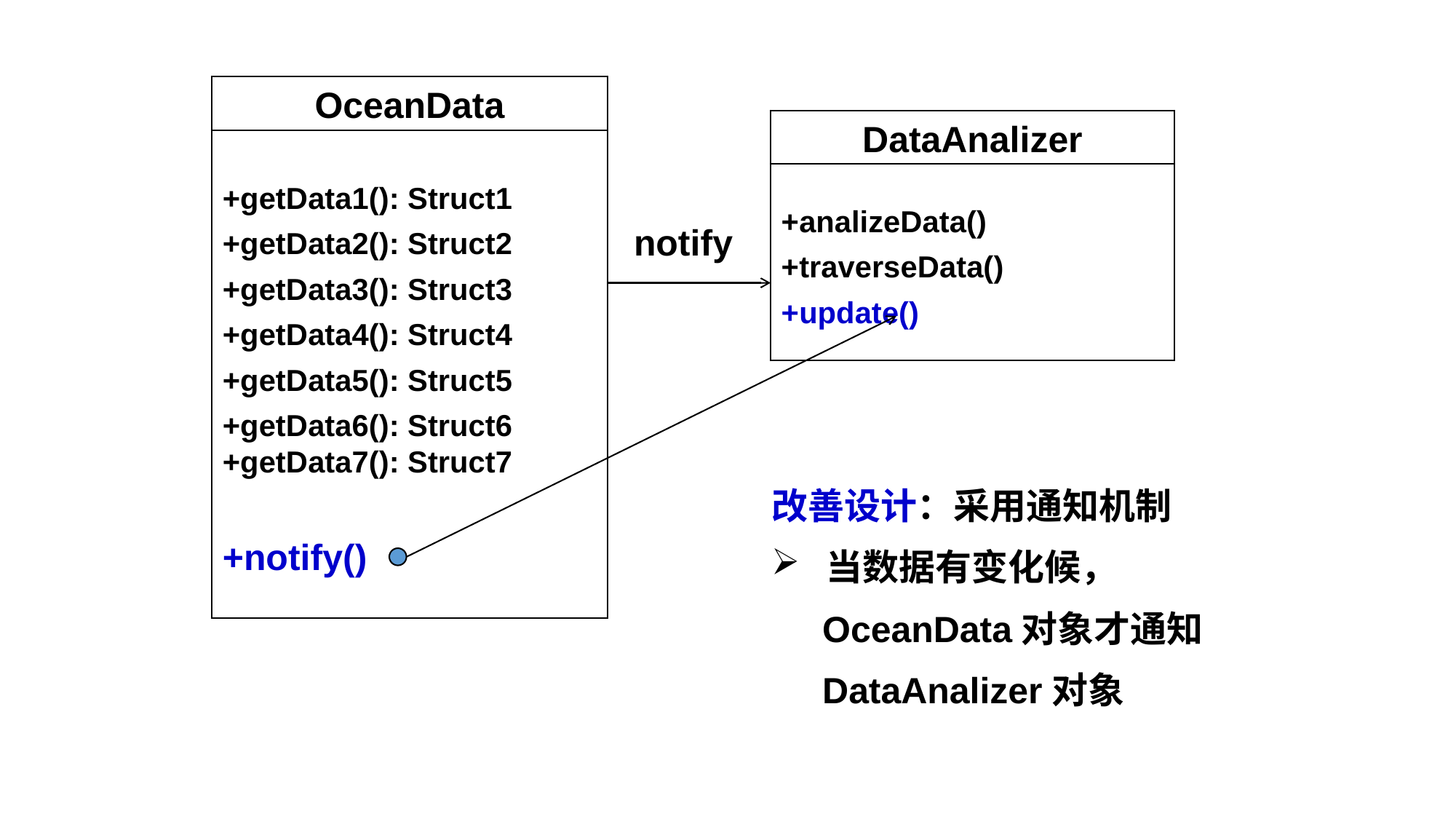

OceanData
DataAnalizer
+getData1(): Struct1
+getData2(): Struct2
+getData3(): Struct3
+getData4(): Struct4
+getData5(): Struct5
+getData6(): Struct6
+getData7(): Struct7

+notify()
+analizeData()
+traverseData()
+update()
notify

改善设计：采用通知机制
当数据有变化候，
     OceanData对象才通知
     DataAnalizer对象